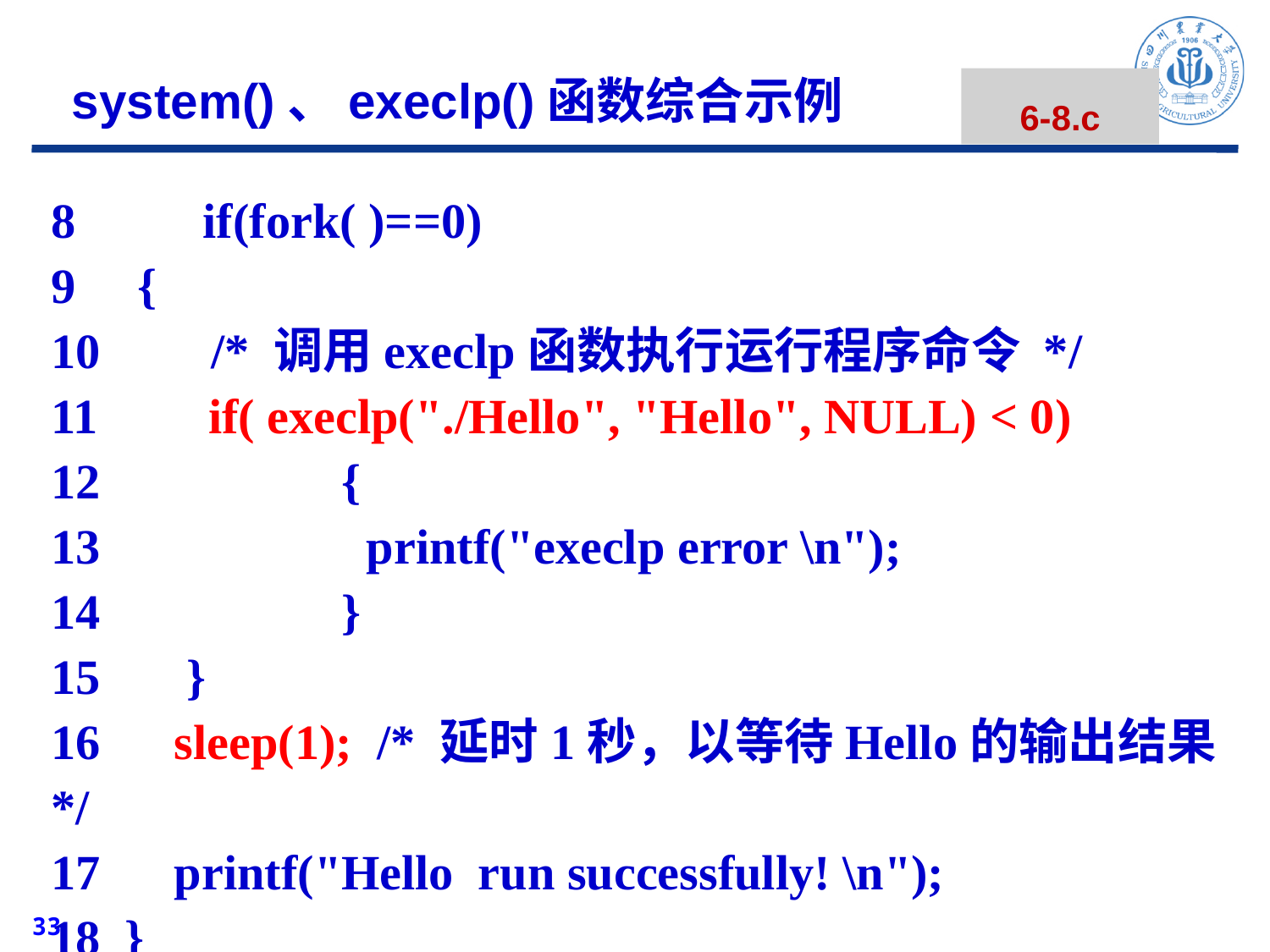

system()、execlp()函数综合示例
6-8.c
8	  if(fork( )==0)
9     {
10         /* 调用execlp函数执行运行程序命令 */
11         if( execlp("./Hello", "Hello", NULL) < 0)
12		   {
13		     printf("execlp error \n");
14		   }
15       }
16      sleep(1);  /* 延时1秒，以等待Hello的输出结果 */
17      printf("Hello  run successfully! \n");
18  }